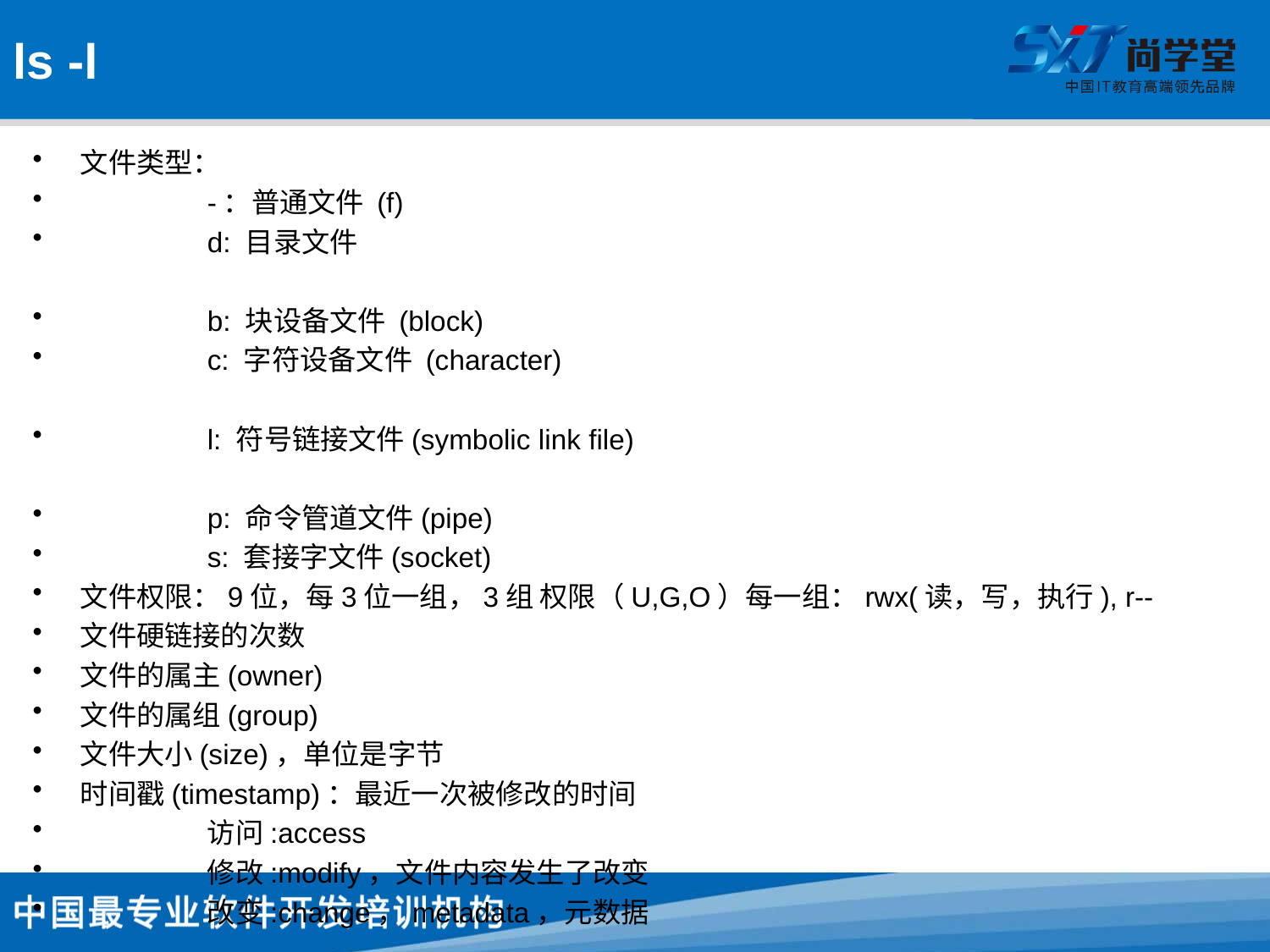

# ls -l
文件类型：
	-：普通文件 (f)
	d: 目录文件

	b: 块设备文件 (block)
	c: 字符设备文件 (character)

	l: 符号链接文件(symbolic link file)

	p: 命令管道文件(pipe)
	s: 套接字文件(socket)
文件权限：9位，每3位一组，3组 权限（U,G,O）每一组：rwx(读，写，执行), r--
文件硬链接的次数
文件的属主(owner)
文件的属组(group)
文件大小(size)，单位是字节
时间戳(timestamp)：最近一次被修改的时间
	访问:access
	修改:modify，文件内容发生了改变
	改变:change，metadata，元数据